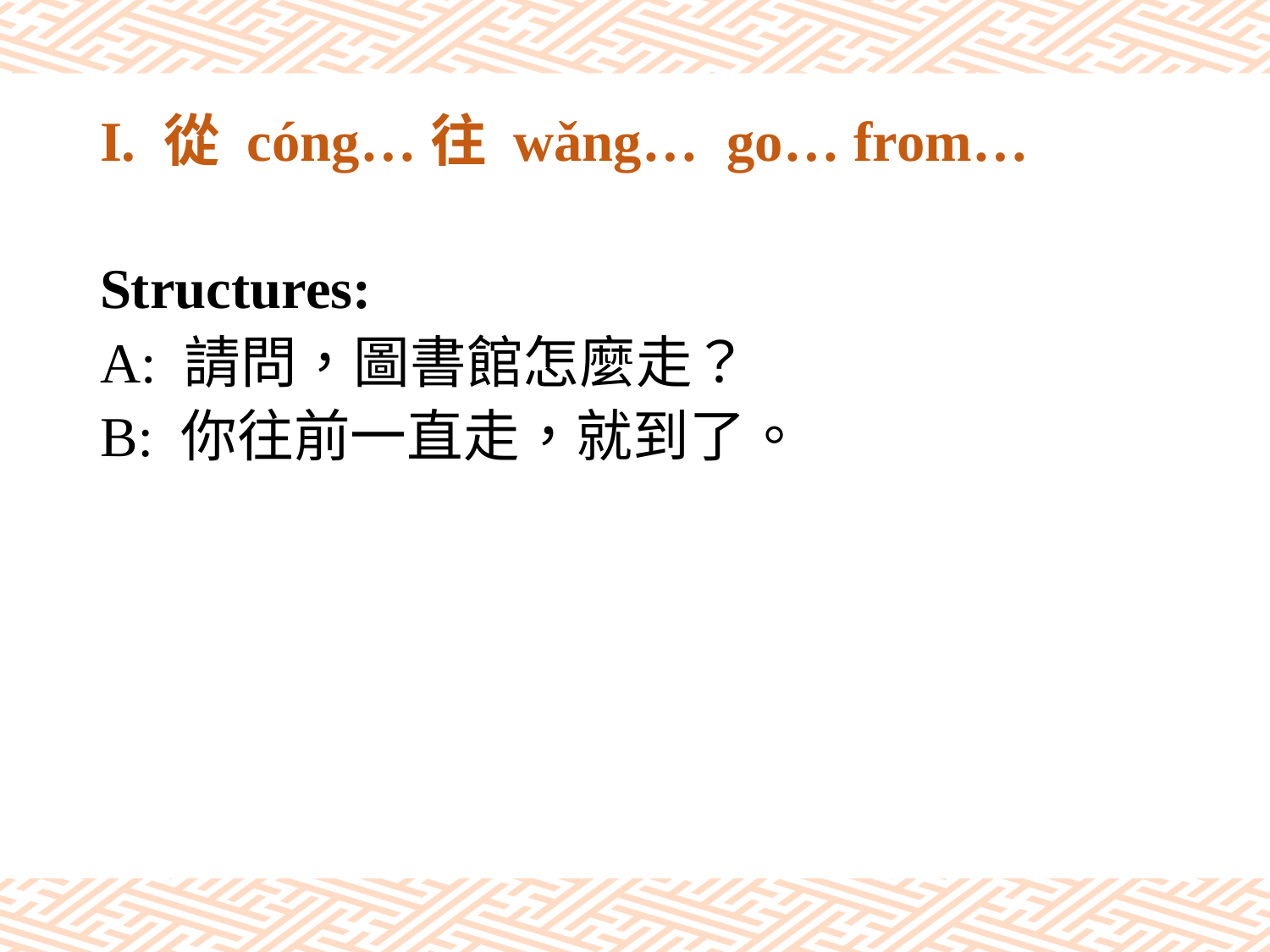

# I. 從 cóng…往 wǎng…  go… from…
Structures:
A: 請問，圖書館怎麼走？
B: 你往前一直走，就到了。